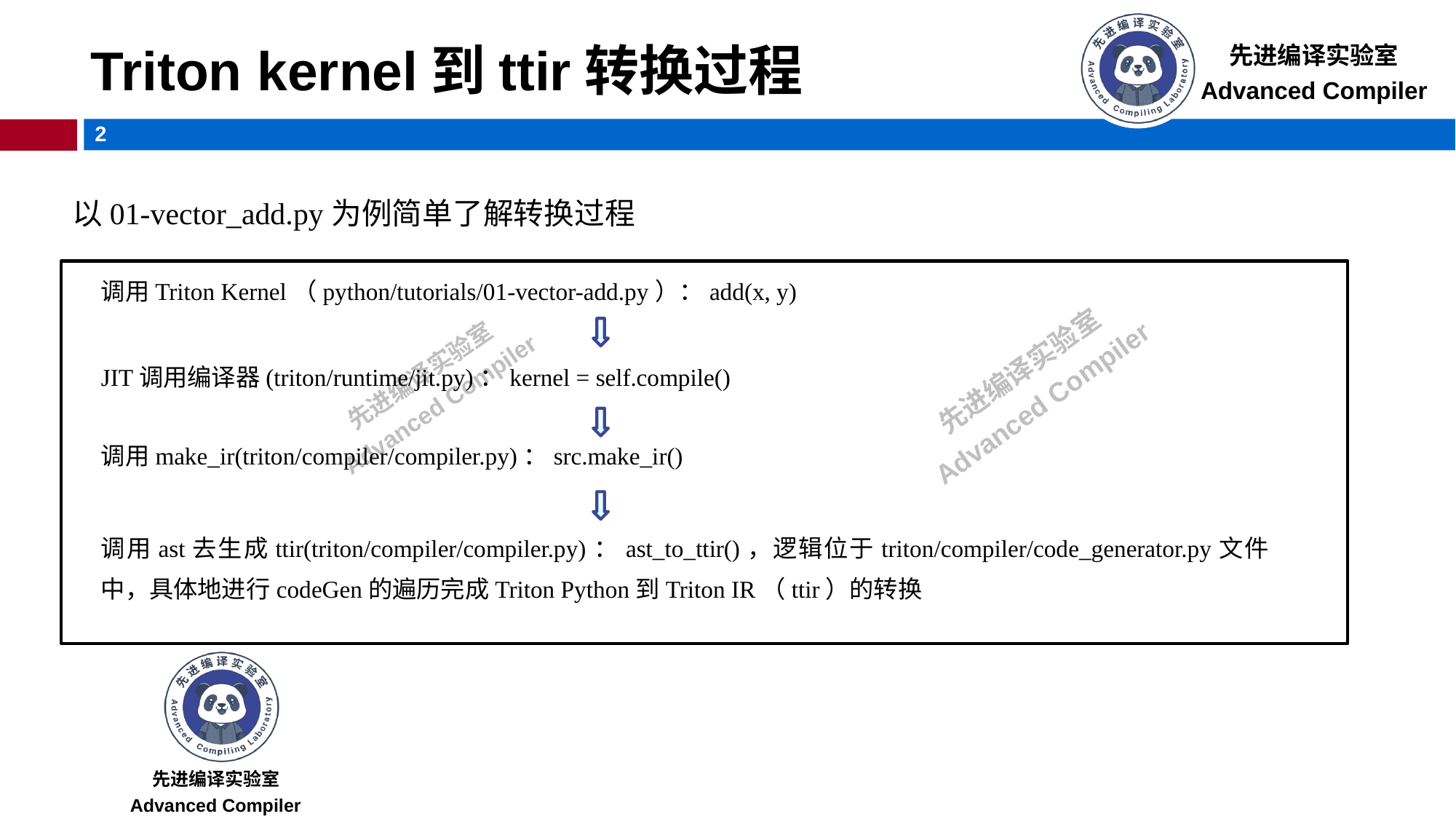

# Triton kernel到ttir转换过程
以01-vector_add.py为例简单了解转换过程

调用Triton Kernel（python/tutorials/01-vector-add.py）：add(x, y)

JIT调用编译器(triton/runtime/jit.py)：kernel = self.compile()

调用make_ir(triton/compiler/compiler.py)：src.make_ir()

调用ast去生成ttir(triton/compiler/compiler.py)：ast_to_ttir()，逻辑位于triton/compiler/code_generator.py文件中，具体地进行codeGen的遍历完成Triton Python到Triton IR（ttir）的转换